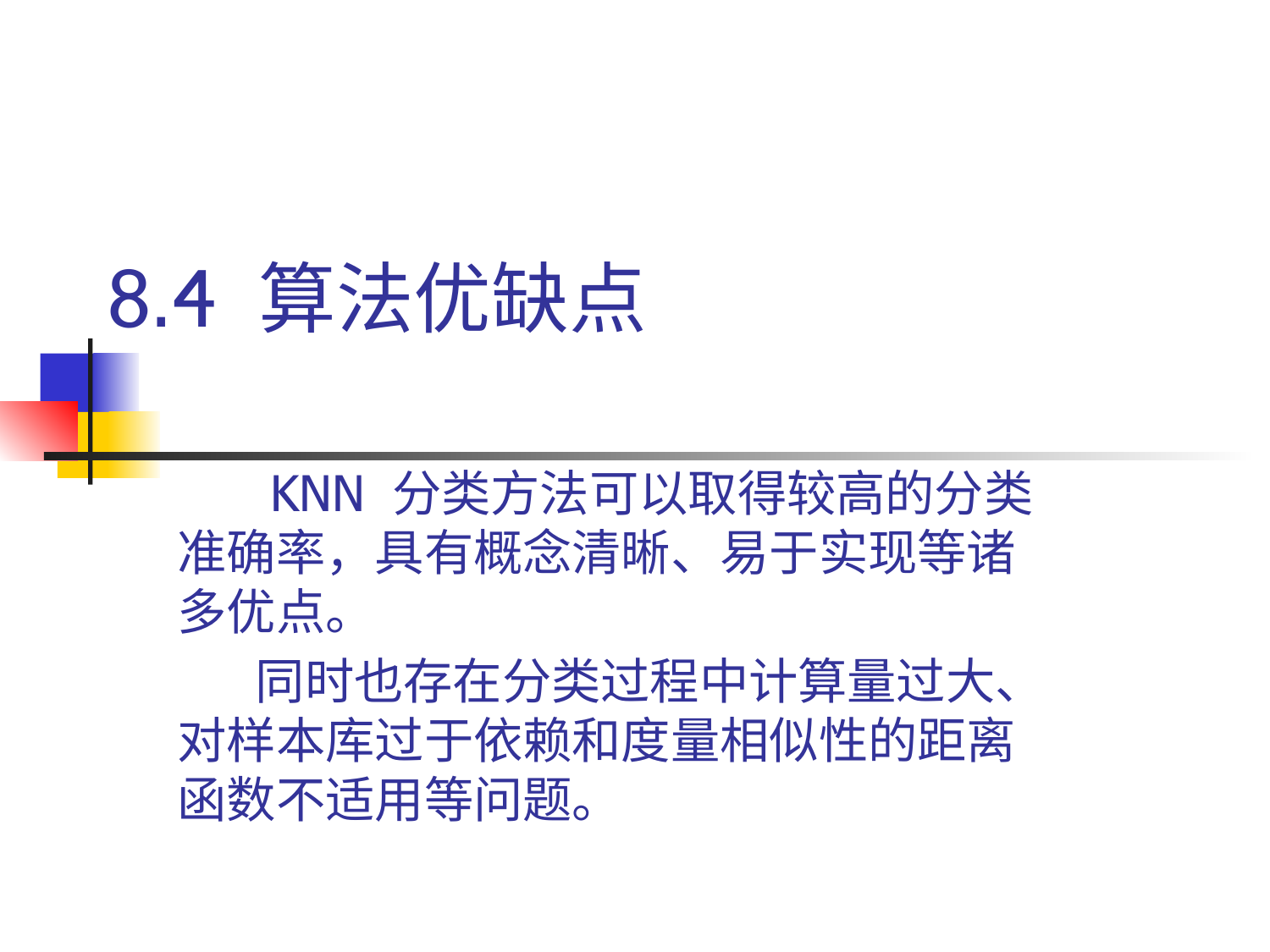

# 8.4 算法优缺点
      KNN 分类方法可以取得较高的分类准确率，具有概念清晰、易于实现等诸多优点。
      同时也存在分类过程中计算量过大、对样本库过于依赖和度量相似性的距离函数不适用等问题。